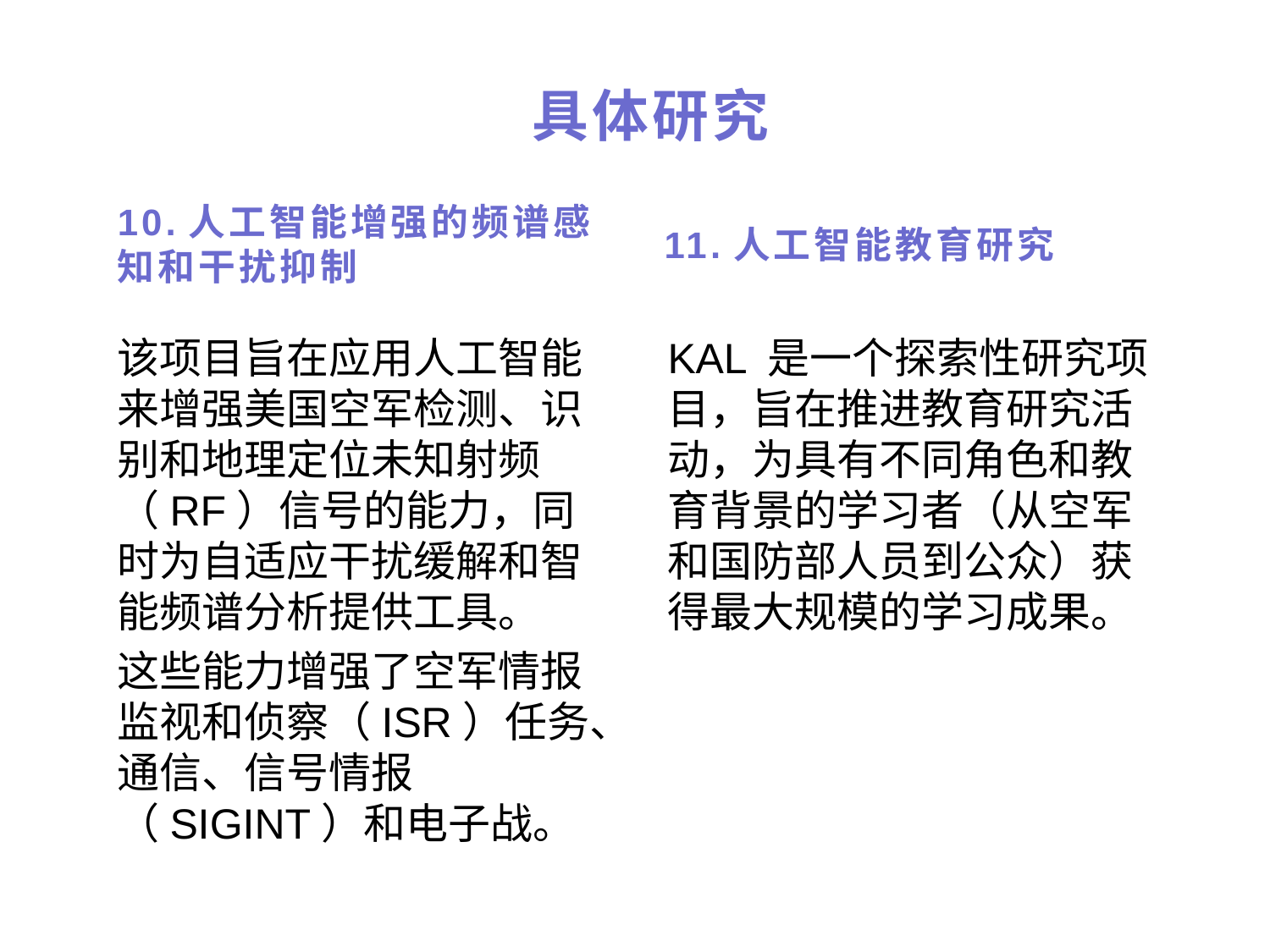

# 具体研究
10.人工智能增强的频谱感知和干扰抑制
11.人工智能教育研究
该项目旨在应用人工智能来增强美国空军检测、识别和地理定位未知射频（RF）信号的能力，同时为自适应干扰缓解和智能频谱分析提供工具。
这些能力增强了空军情报监视和侦察（ISR）任务、通信、信号情报（SIGINT）和电子战。
KAL 是一个探索性研究项目，旨在推进教育研究活动，为具有不同角色和教育背景的学习者（从空军和国防部人员到公众）获得最大规模的学习成果。